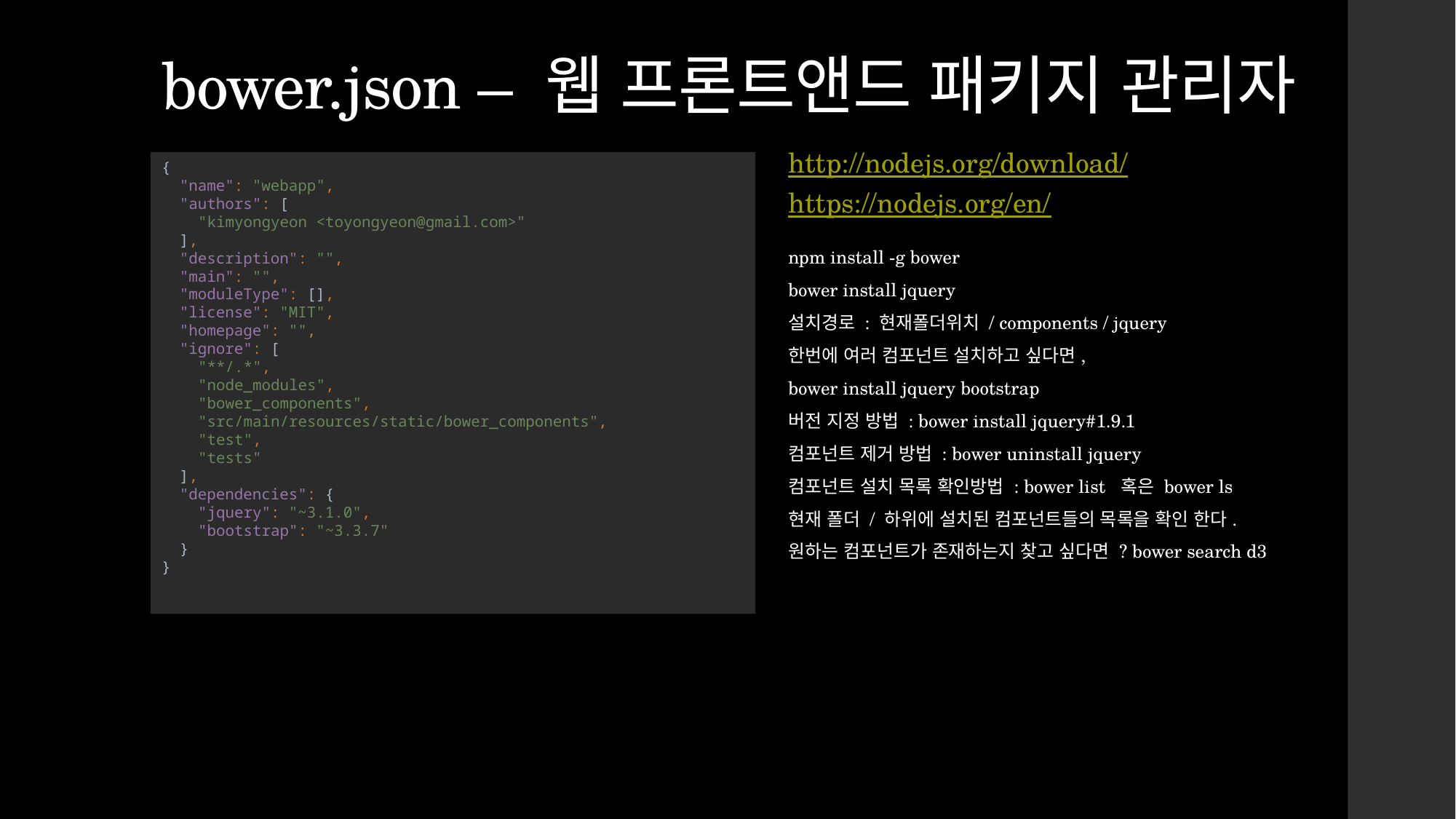

# bower.json – 웹 프론트앤드 패키지 관리자
http://nodejs.org/download/
https://nodejs.org/en/
{
  "name": "webapp",
  "authors": [
    "kimyongyeon <toyongyeon@gmail.com>"
  ],
  "description": "",
  "main": "",
  "moduleType": [],
  "license": "MIT",
  "homepage": "",
  "ignore": [
    "**/.*",
    "node_modules",
    "bower_components",
    "src/main/resources/static/bower_components",
    "test",
    "tests"
  ],
  "dependencies": {
    "jquery": "~3.1.0",
    "bootstrap": "~3.3.7"
  }
}
npm install -g bower
bower install jquery
설치경로 : 현재폴더위치 / components / jquery
한번에 여러 컴포넌트 설치하고 싶다면,
bower install jquery bootstrap
버전 지정 방법 : bower install jquery#1.9.1
컴포넌트 제거 방법 : bower uninstall jquery
컴포넌트 설치 목록 확인방법 : bower list  혹은 bower ls
현재 폴더 / 하위에 설치된 컴포넌트들의 목록을 확인 한다.
원하는 컴포넌트가 존재하는지 찾고 싶다면 ? bower search d3